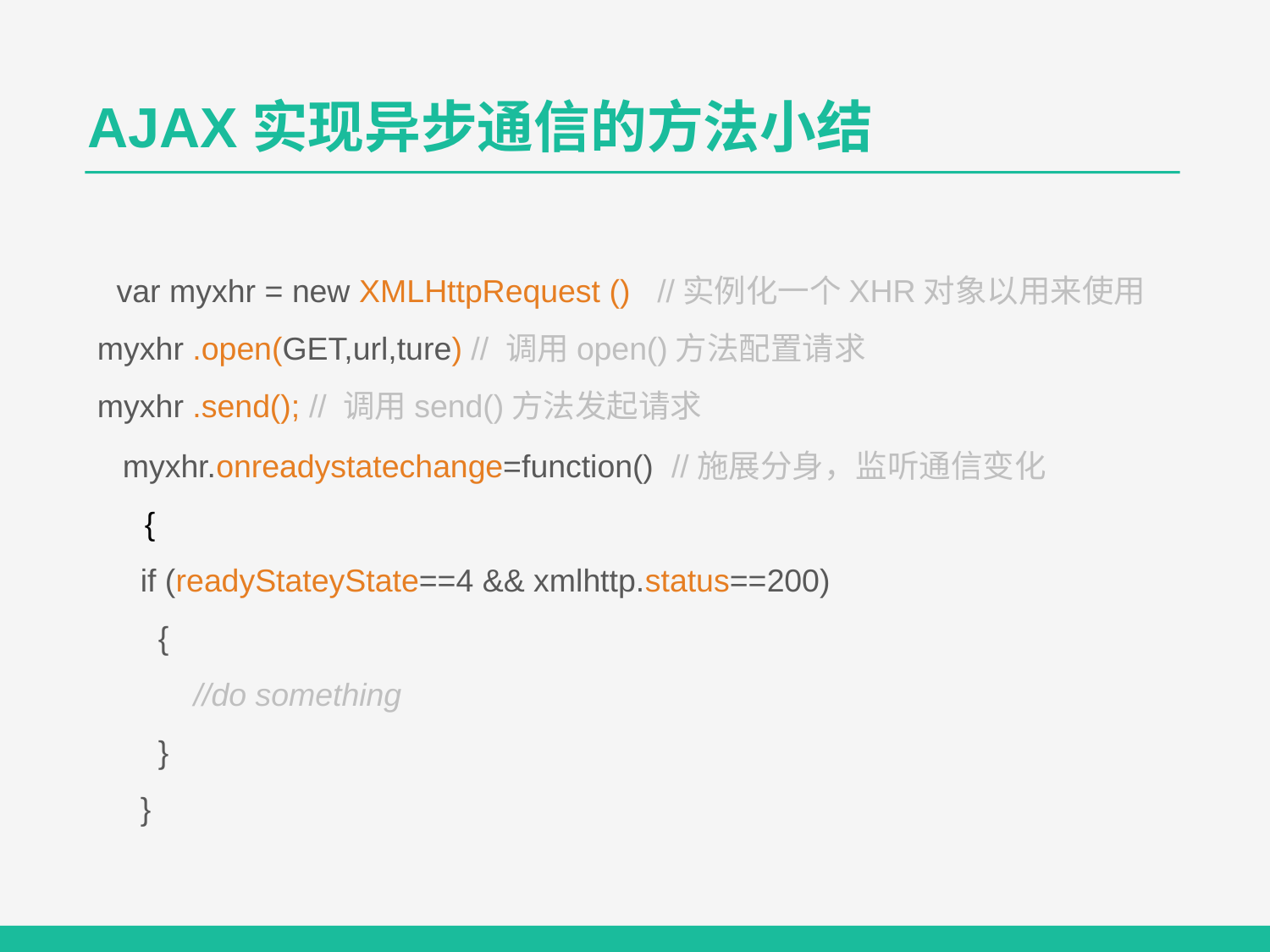

AJAX实现异步通信的方法小结

var myxhr = new XMLHttpRequest ()   //实例化一个XHR对象以用来使用
myxhr .open(GET,url,ture) // 调用open()方法配置请求
myxhr .send(); // 调用send()方法发起请求
myxhr.onreadystatechange=function()  //施展分身，监听通信变化
  {
  if (readyStateyState==4 && xmlhttp.status==200)
    {
        //do something
    }
  }